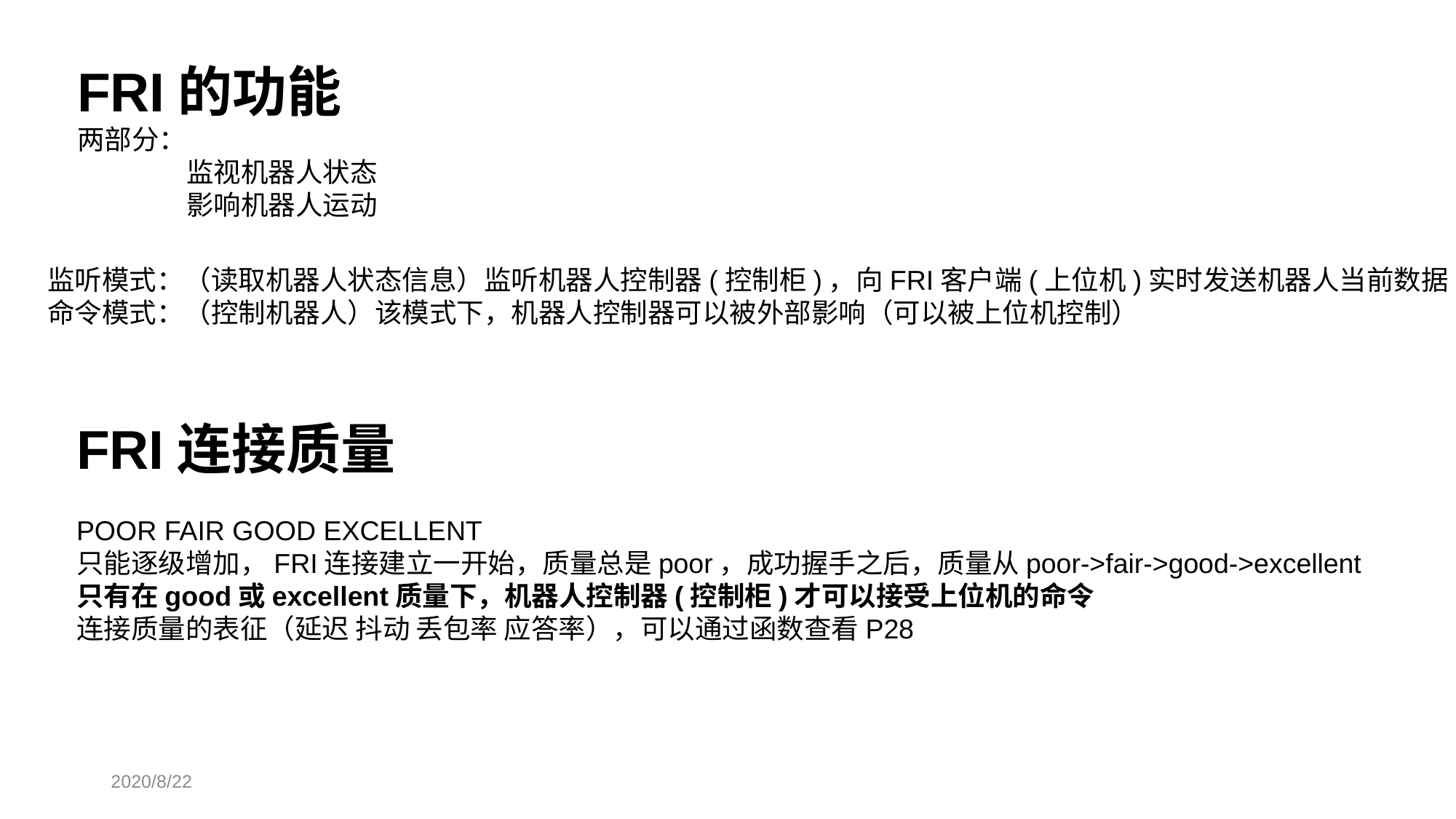

FRI的功能
两部分：
	监视机器人状态
	影响机器人运动
监听模式：（读取机器人状态信息）监听机器人控制器(控制柜)，向FRI客户端(上位机)实时发送机器人当前数据
命令模式：（控制机器人）该模式下，机器人控制器可以被外部影响（可以被上位机控制）
FRI连接质量

POOR FAIR GOOD EXCELLENT
只能逐级增加，FRI连接建立一开始，质量总是poor，成功握手之后，质量从poor->fair->good->excellent
只有在good或excellent质量下，机器人控制器(控制柜)才可以接受上位机的命令
连接质量的表征（延迟 抖动 丢包率 应答率），可以通过函数查看P28
2020/8/22
2